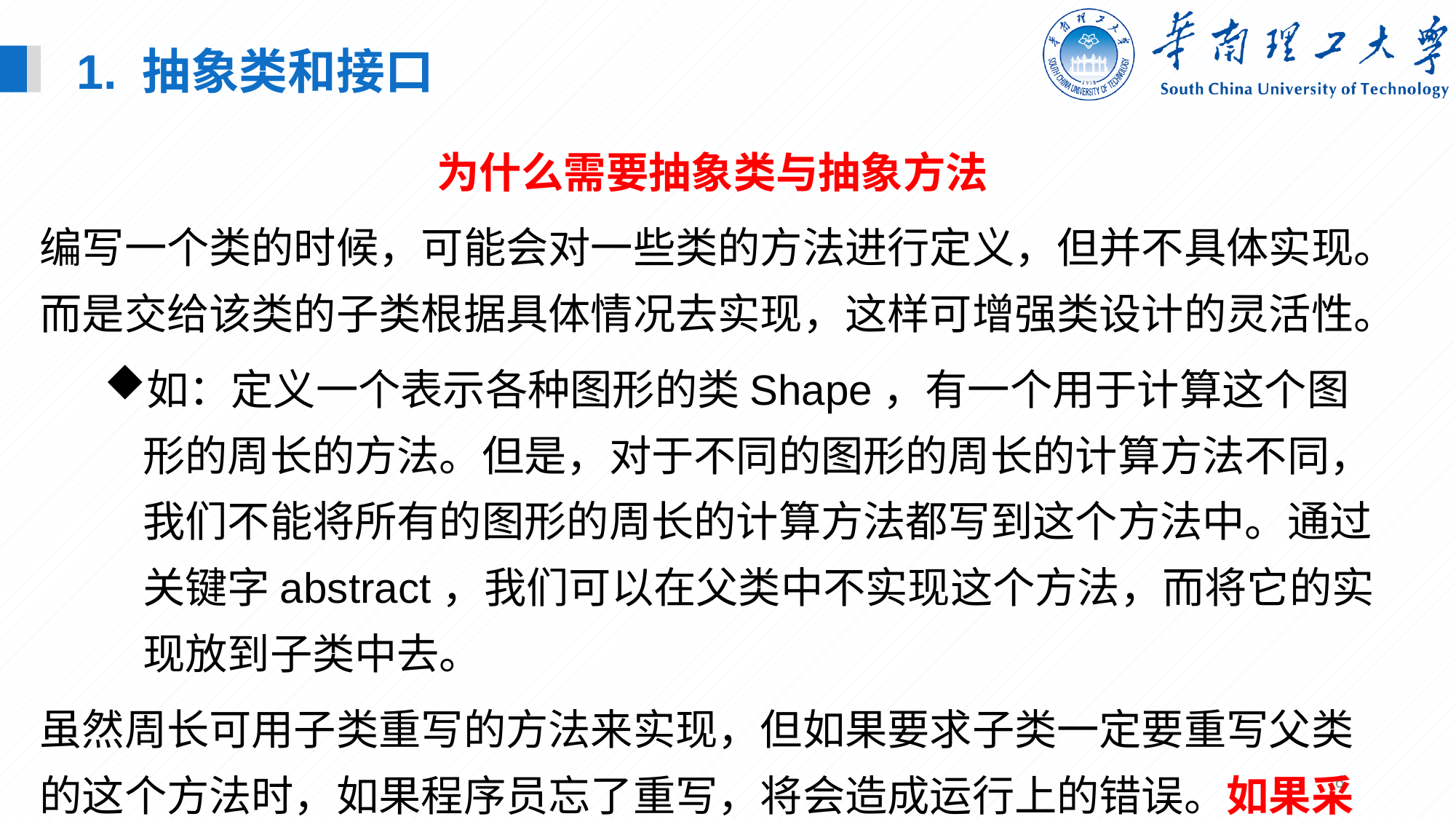

1. 抽象类和接口
为什么需要抽象类与抽象方法
编写一个类的时候，可能会对一些类的方法进行定义，但并不具体实现。而是交给该类的子类根据具体情况去实现，这样可增强类设计的灵活性。
如：定义一个表示各种图形的类Shape，有一个用于计算这个图形的周长的方法。但是，对于不同的图形的周长的计算方法不同，我们不能将所有的图形的周长的计算方法都写到这个方法中。通过关键字abstract，我们可以在父类中不实现这个方法，而将它的实现放到子类中去。
虽然周长可用子类重写的方法来实现，但如果要求子类一定要重写父类的这个方法时，如果程序员忘了重写，将会造成运行上的错误。如果采用抽象类，则必须实现此方法才能创建实例，因而就可避免上述错误。
6